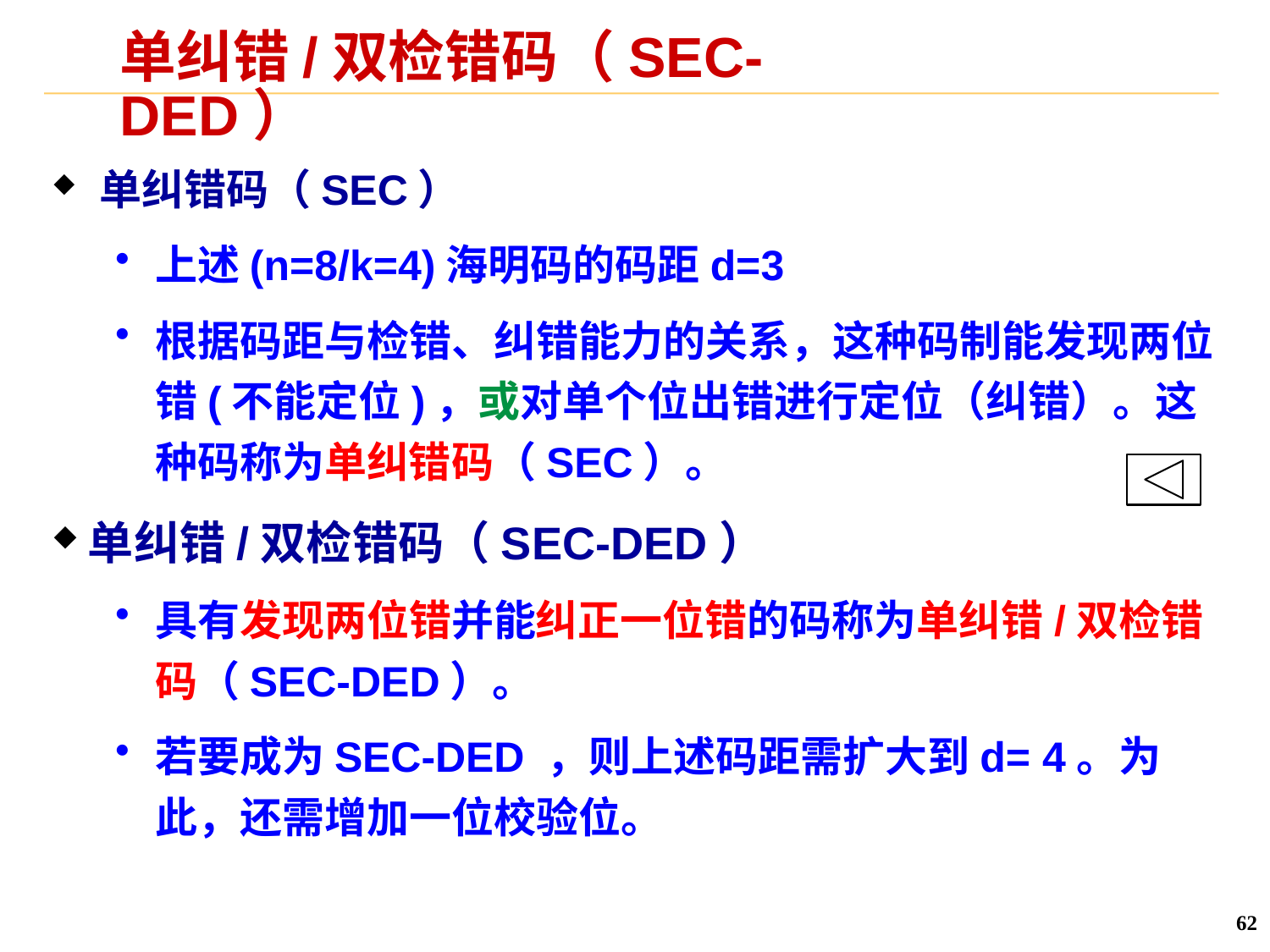

# 单纠错/双检错码（SEC-DED）
单纠错码（SEC）
上述(n=8/k=4)海明码的码距d=3
根据码距与检错、纠错能力的关系，这种码制能发现两位错(不能定位)，或对单个位出错进行定位（纠错）。这种码称为单纠错码（SEC）。
单纠错/双检错码（SEC-DED）
具有发现两位错并能纠正一位错的码称为单纠错/双检错码（SEC-DED）。
若要成为SEC-DED ，则上述码距需扩大到d= 4。为此，还需增加一位校验位。

62